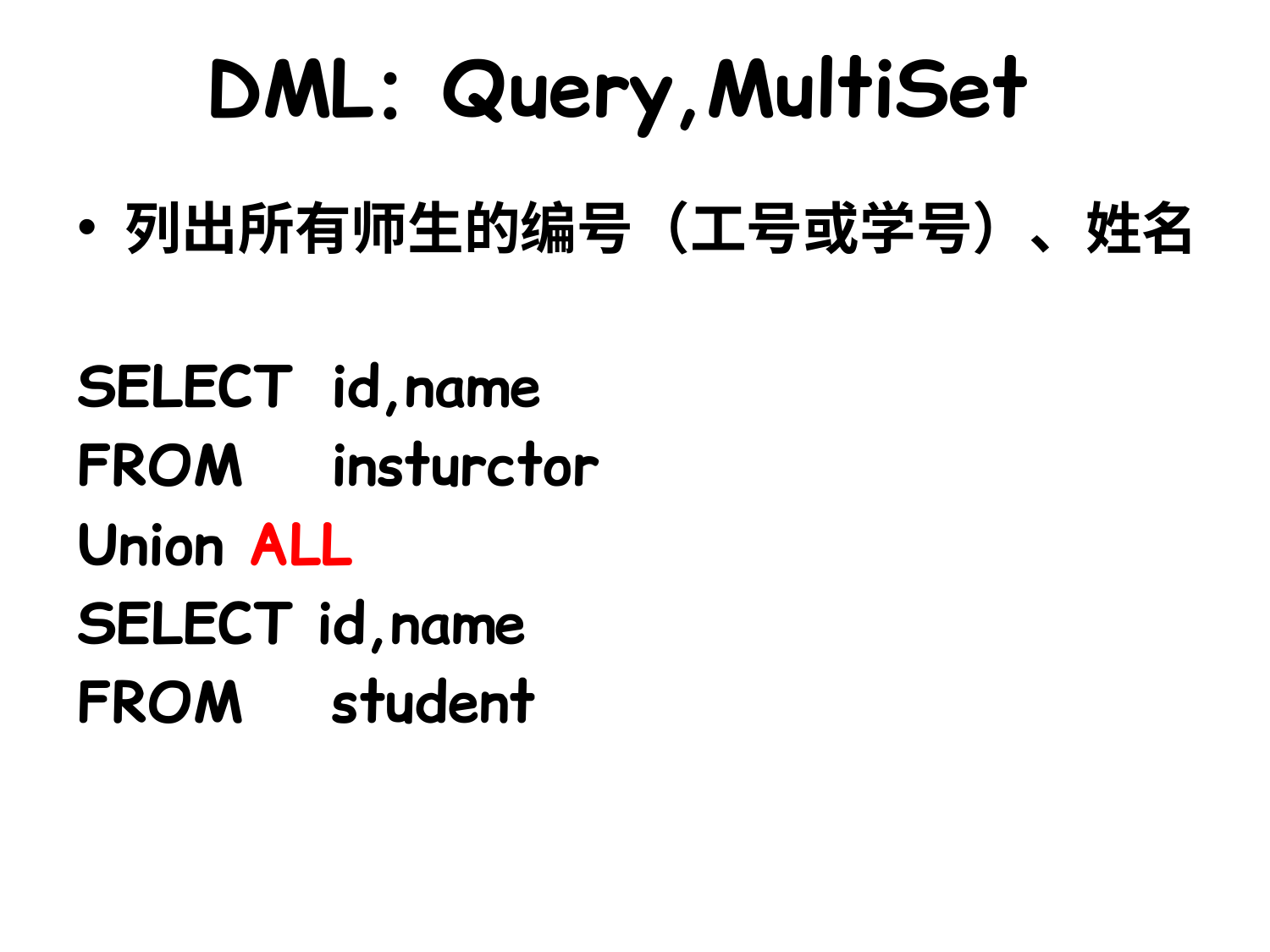

DML: Query,MultiSet
列出所有师生的编号（工号或学号）、姓名

SELECT 	id,name
FROM	insturctor
Union ALL
SELECT id,name
FROM	student